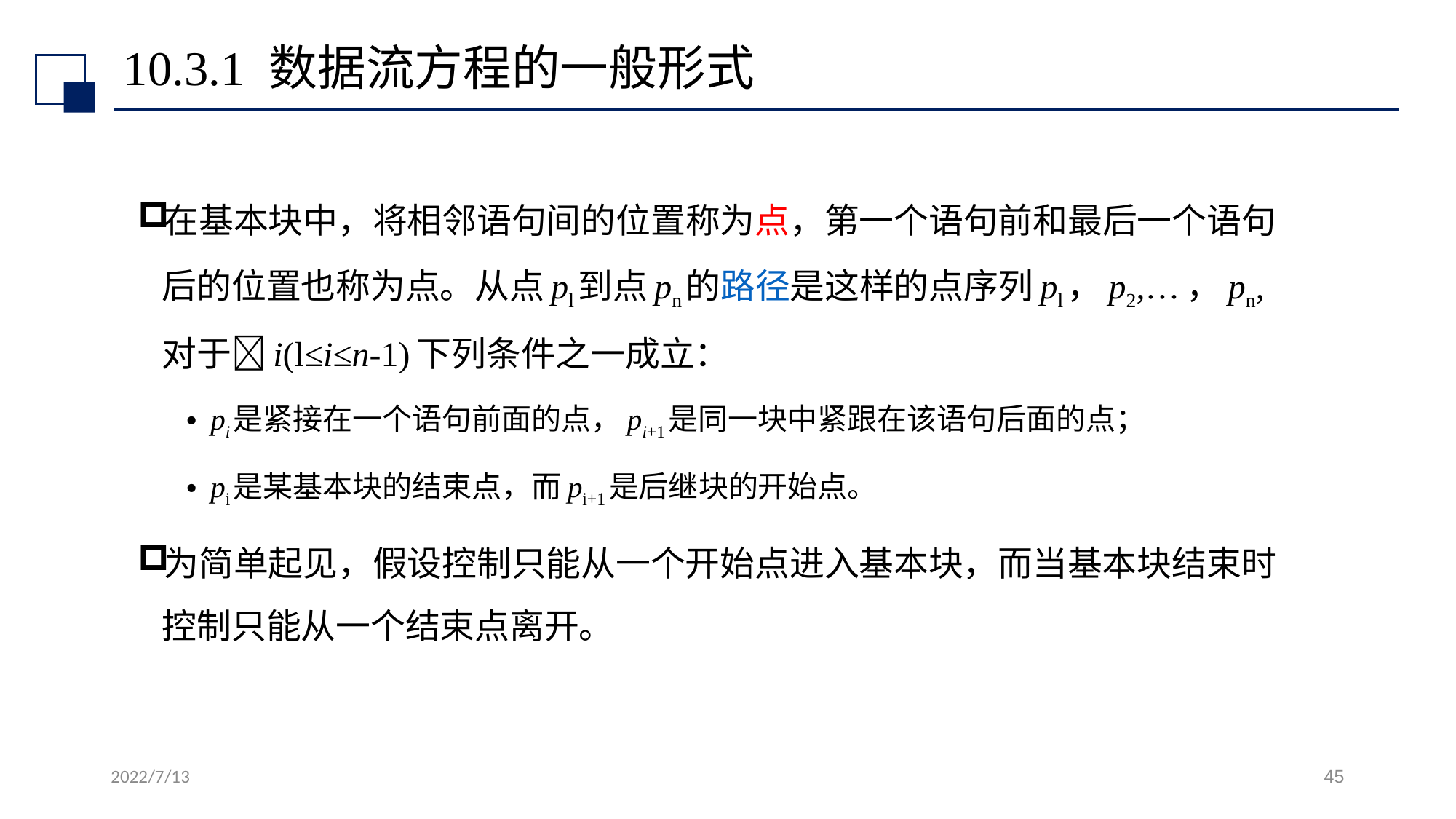

# 10.3.1 数据流方程的一般形式
在基本块中，将相邻语句间的位置称为点，第一个语句前和最后一个语句后的位置也称为点。从点pl到点pn的路径是这样的点序列pl，p2,…，pn,对于∀i(l≤i≤n-1)下列条件之一成立：
pi是紧接在一个语句前面的点，pi+1是同一块中紧跟在该语句后面的点；
pi是某基本块的结束点，而pi+1是后继块的开始点。
为简单起见，假设控制只能从一个开始点进入基本块，而当基本块结束时控制只能从一个结束点离开。
2022/7/13
45